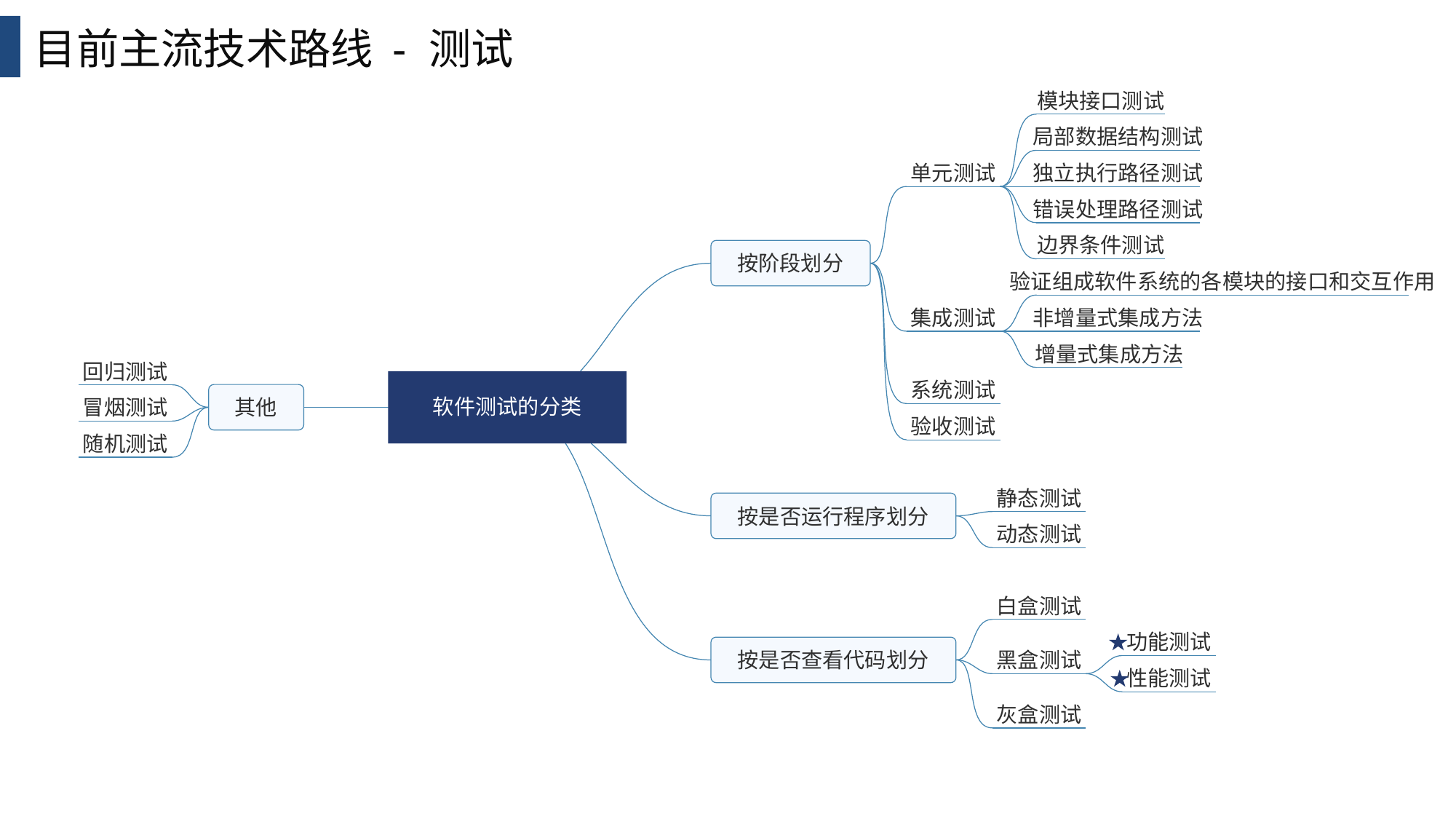

目前主流技术路线 - 测试
模块接口测试
局部数据结构测试

单元测试
独立执行路径测试

错误处理路径测试

边界条件测试
按阶段划分
验证组成软件系统的各模块的接口和交互作用

集成测试
非增量式集成方法

增量式集成方法

回归测试
软件测试的分类
系统测试
其他
冒烟测试

验收测试

随机测试

静态测试
按是否运行程序划分

动态测试

白盒测试
功能测试
按是否查看代码划分

黑盒测试
性能测试

灰盒测试